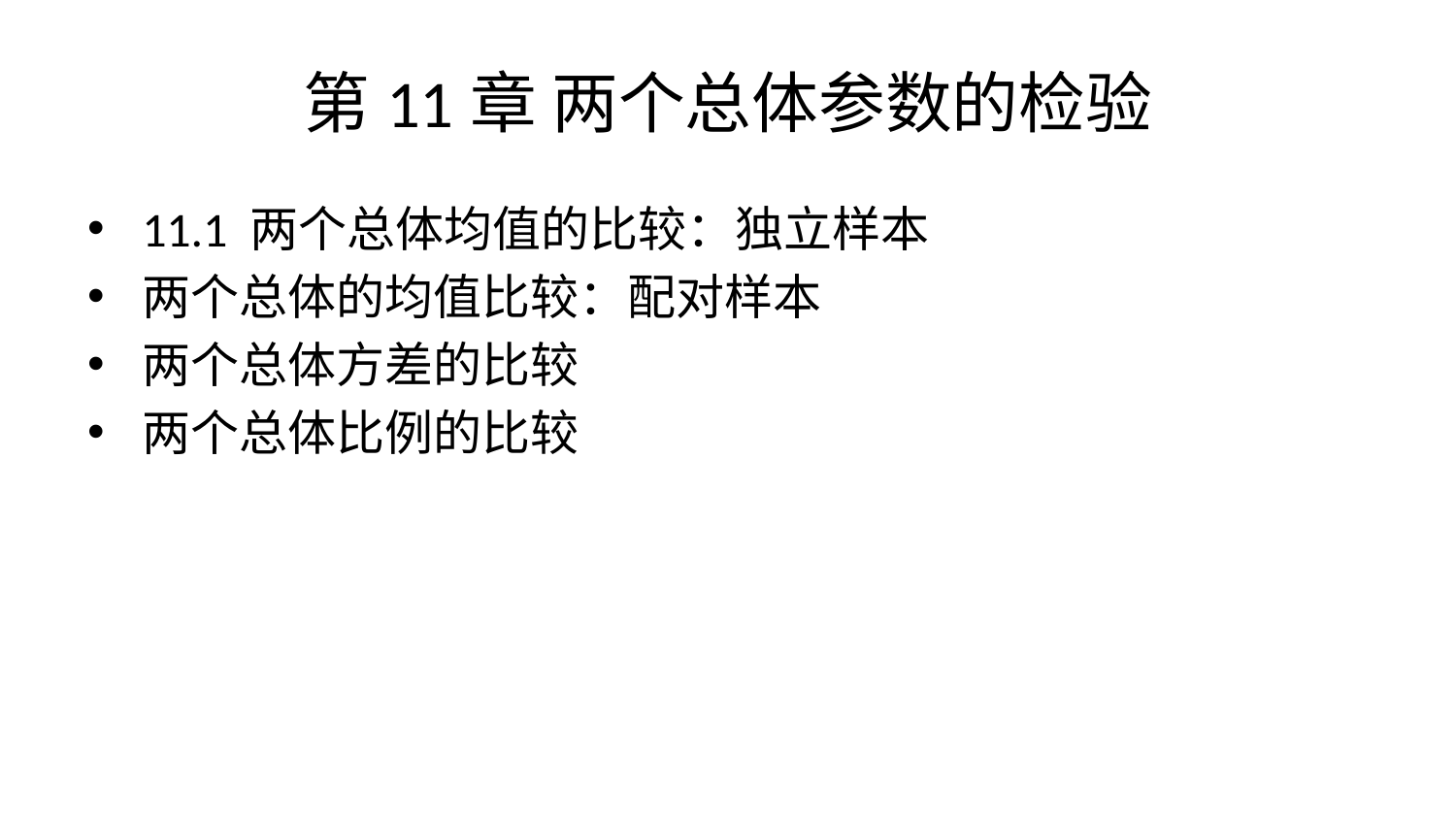

# 第11章 两个总体参数的检验
11.1 两个总体均值的比较：独立样本
两个总体的均值比较：配对样本
两个总体方差的比较
两个总体比例的比较